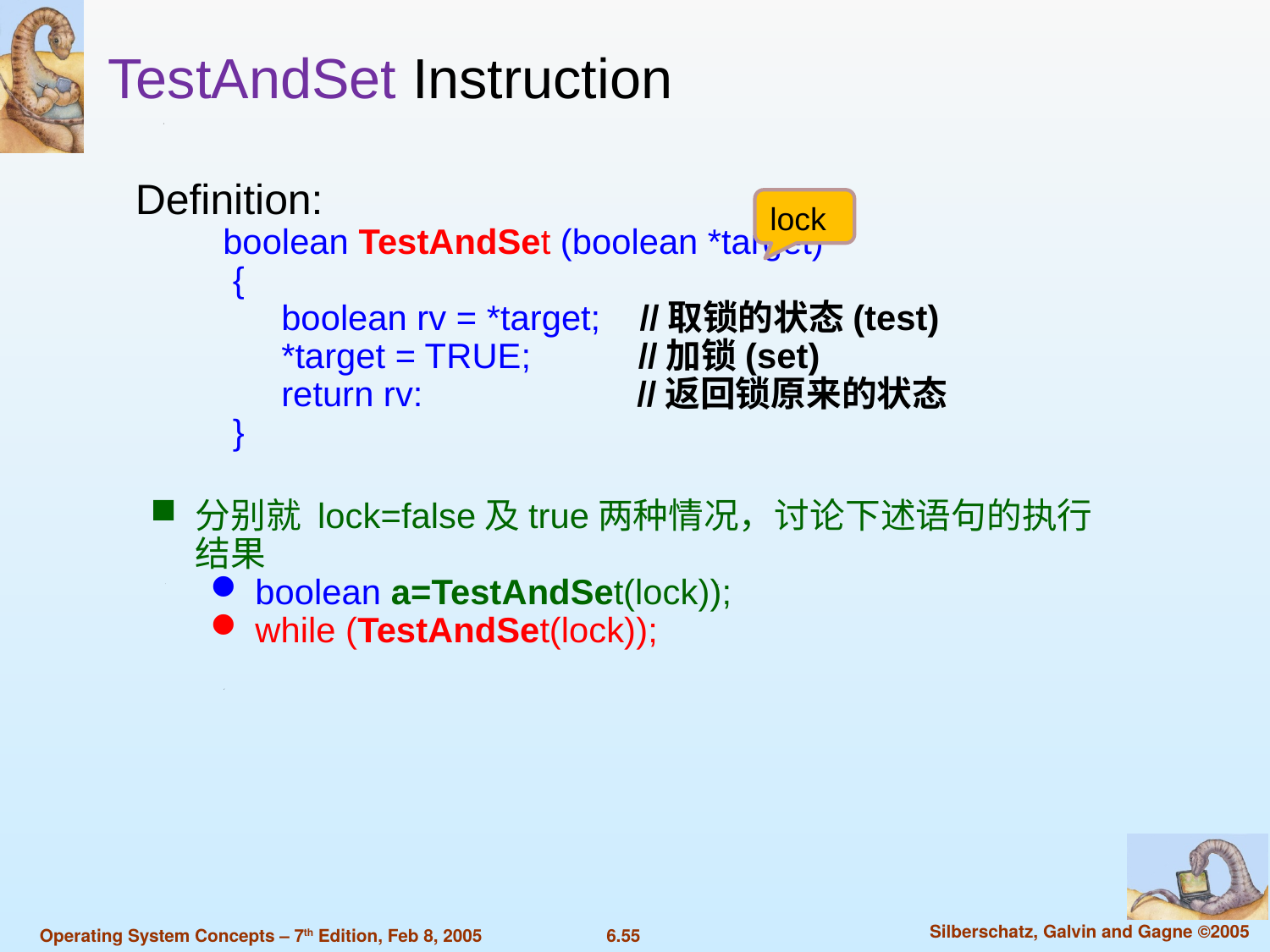

TestAndSet Instruction

Definition:
         boolean TestAndSet (boolean *target)
          {
               boolean rv = *target;    //取锁的状态(test)
               *target = TRUE;           //加锁(set)
               return rv:                      //返回锁原来的状态
          }

分别就 lock=false及true两种情况，讨论下述语句的执行结果
boolean a=TestAndSet(lock));
while (TestAndSet(lock));
lock